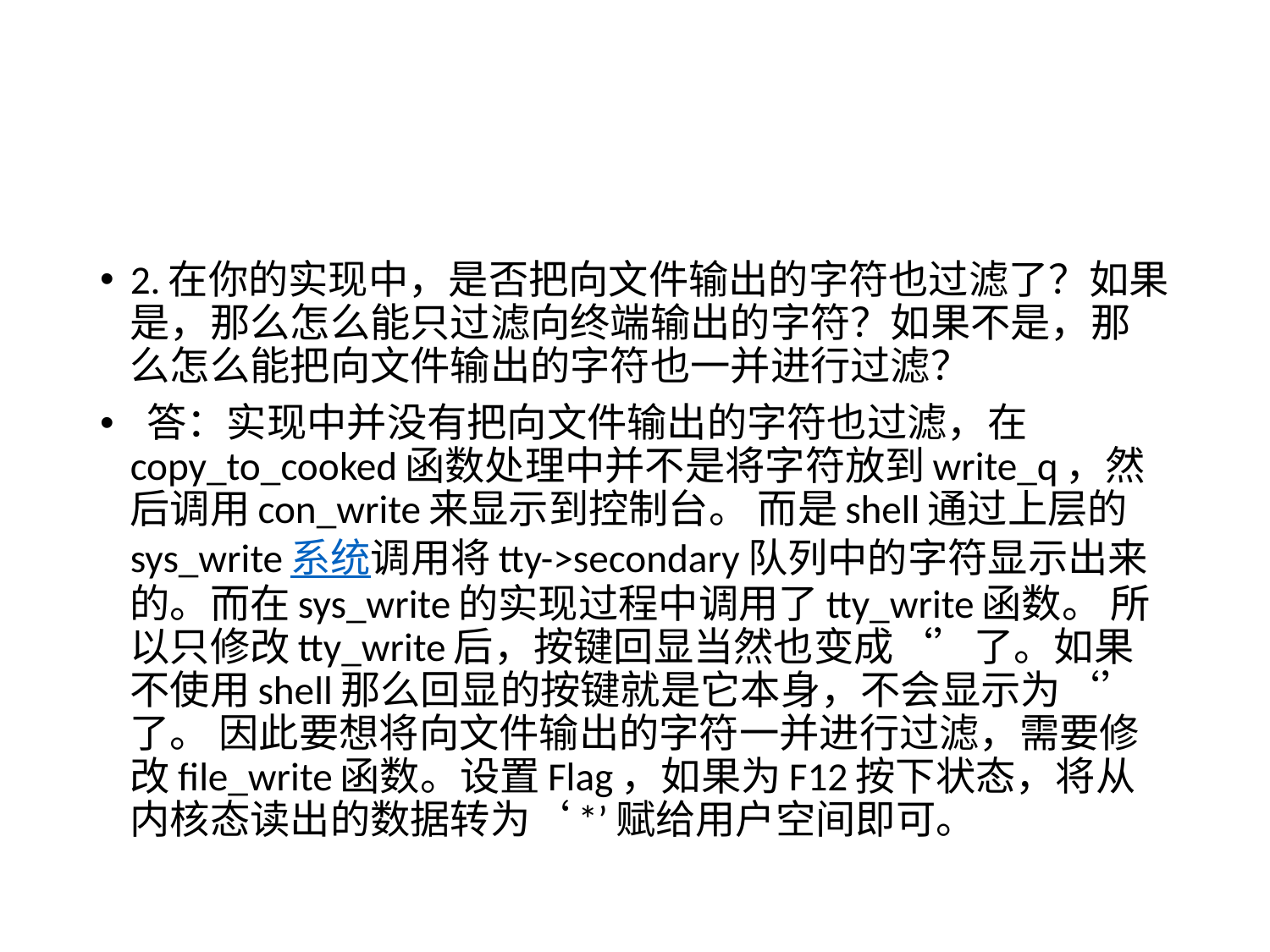

#
2.在你的实现中，是否把向文件输出的字符也过滤了？如果是，那么怎么能只过滤向终端输出的字符？如果不是，那么怎么能把向文件输出的字符也一并进行过滤？
 答：实现中并没有把向文件输出的字符也过滤，在copy_to_cooked函数处理中并不是将字符放到write_q，然后调用con_write来显示到控制台。 而是shell通过上层的sys_write系统调用将tty->secondary队列中的字符显示出来的。而在sys_write的实现过程中调用了tty_write函数。 所以只修改tty_write后，按键回显当然也变成‘’了。如果不使用shell那么回显的按键就是它本身，不会显示为‘’了。 因此要想将向文件输出的字符一并进行过滤，需要修改file_write函数。设置Flag，如果为F12按下状态，将从内核态读出的数据转为‘*’赋给用户空间即可。